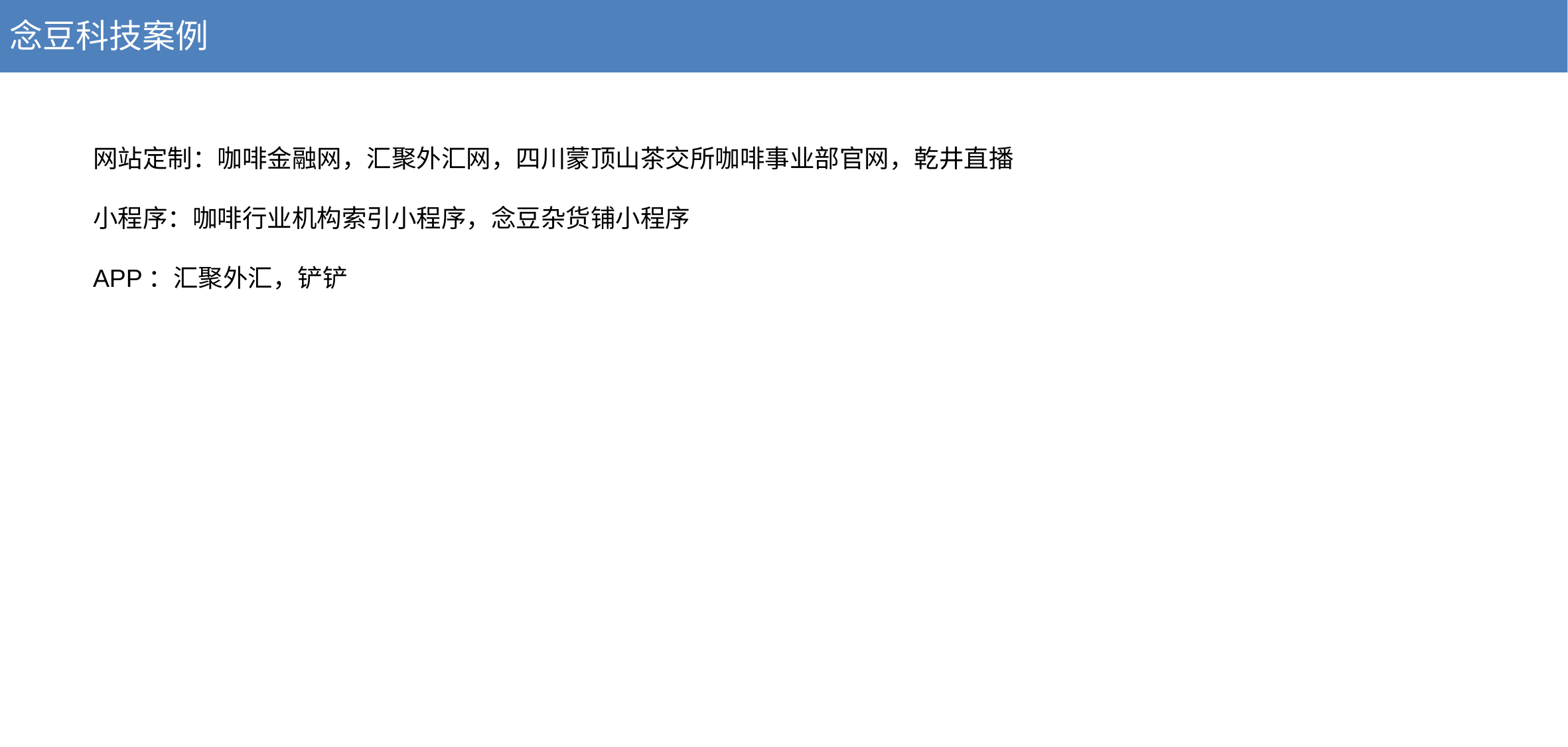

念豆科技案例
网站定制：咖啡金融网，汇聚外汇网，四川蒙顶山茶交所咖啡事业部官网，乾井直播

小程序：咖啡行业机构索引小程序，念豆杂货铺小程序

APP：汇聚外汇，铲铲